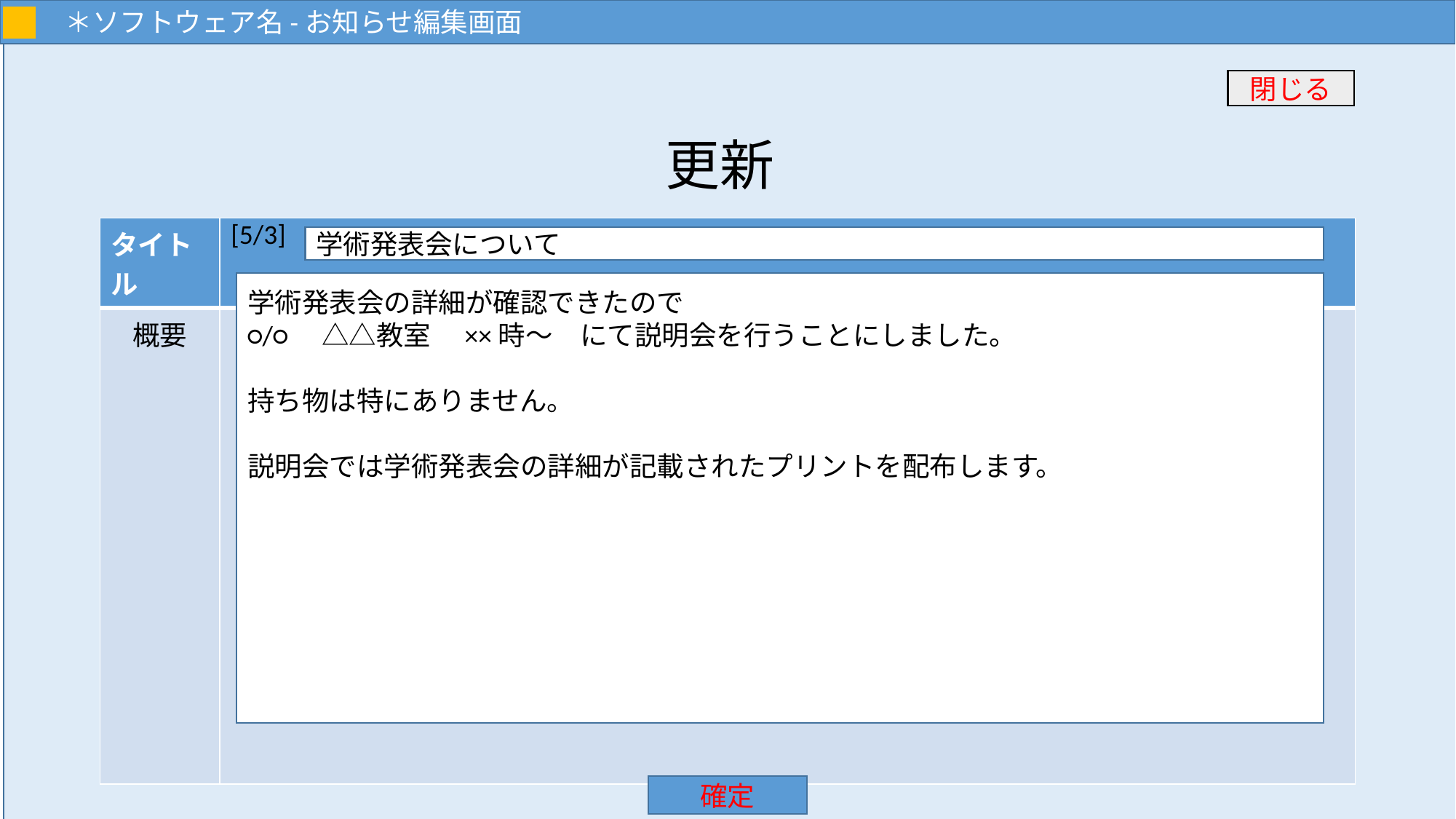

＊ソフトウェア名-お知らせ編集画面

閉じる
更新
| タイトル | [5/3] |
| --- | --- |
| 概要 |  |
学術発表会について
学術発表会の詳細が確認できたので
○/○　△△教室　××時～　にて説明会を行うことにしました。

持ち物は特にありません。

説明会では学術発表会の詳細が記載されたプリントを配布します。

確定